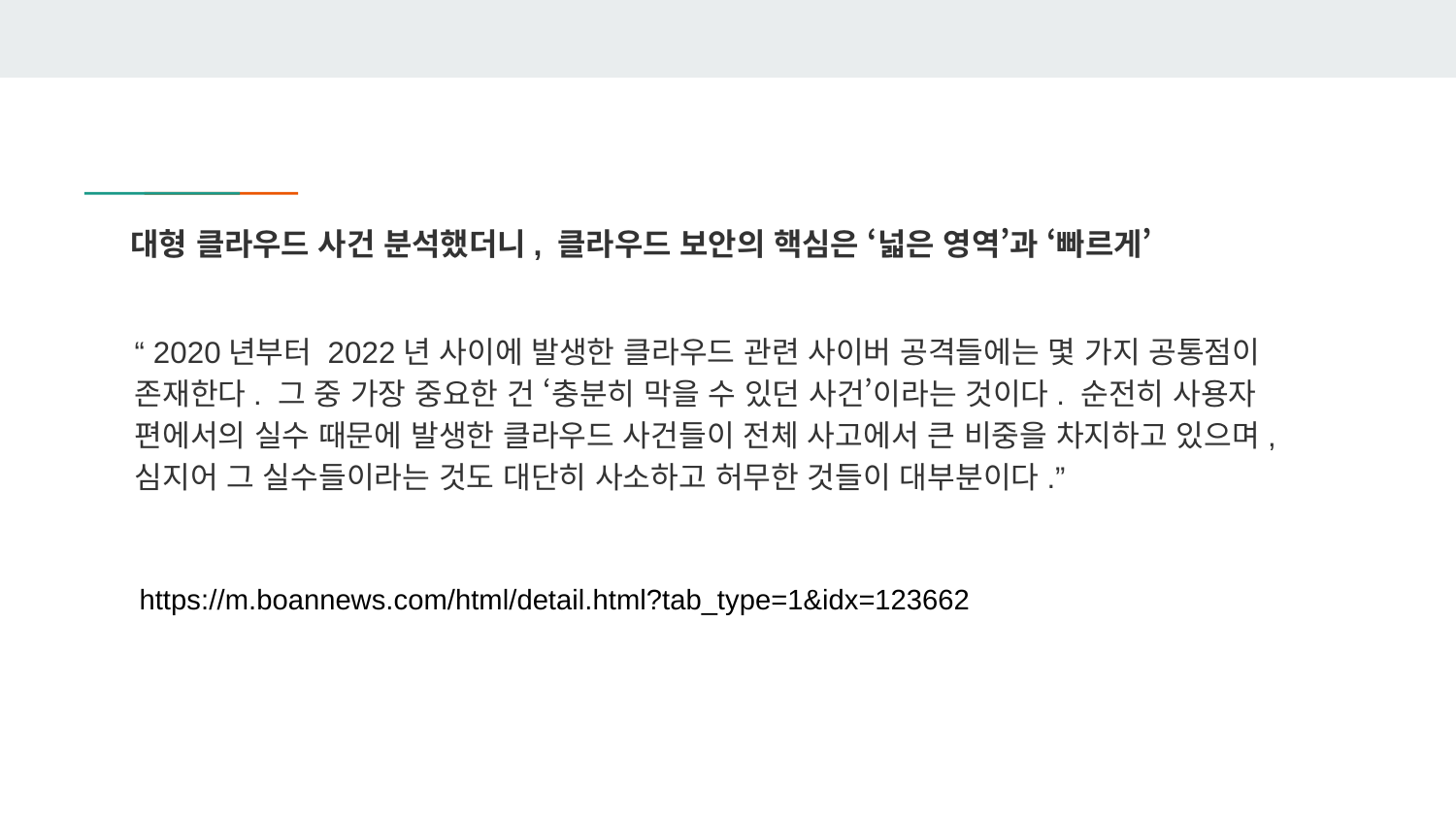

# 대형 클라우드 사건 분석했더니, 클라우드 보안의 핵심은 ‘넓은 영역’과 ‘빠르게’
“ 2020년부터 2022년 사이에 발생한 클라우드 관련 사이버 공격들에는 몇 가지 공통점이 존재한다. 그 중 가장 중요한 건 ‘충분히 막을 수 있던 사건’이라는 것이다. 순전히 사용자 편에서의 실수 때문에 발생한 클라우드 사건들이 전체 사고에서 큰 비중을 차지하고 있으며, 심지어 그 실수들이라는 것도 대단히 사소하고 허무한 것들이 대부분이다.”
https://m.boannews.com/html/detail.html?tab_type=1&idx=123662